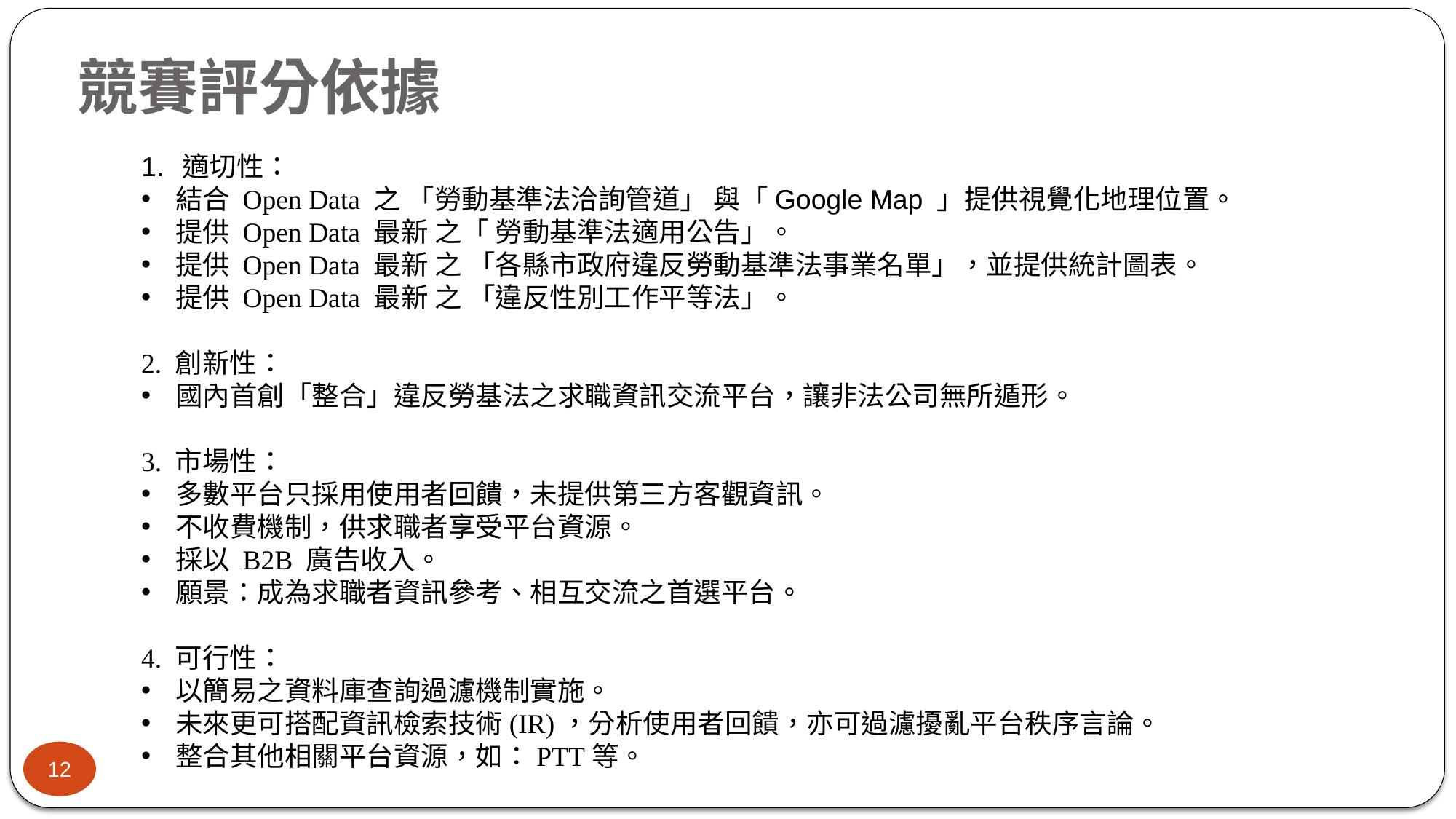

競賽評分依據
適切性：
結合 Open Data 之 「勞動基準法洽詢管道」 與「Google Map 」提供視覺化地理位置。
提供 Open Data 最新 之「 勞動基準法適用公告」。
提供 Open Data 最新 之 「各縣市政府違反勞動基準法事業名單」，並提供統計圖表。
提供 Open Data 最新 之 「違反性別工作平等法」。

2. 創新性：
國內首創「整合」違反勞基法之求職資訊交流平台，讓非法公司無所遁形。

3. 市場性：
多數平台只採用使用者回饋，未提供第三方客觀資訊。
不收費機制，供求職者享受平台資源。
採以 B2B 廣告收入。
願景：成為求職者資訊參考、相互交流之首選平台。

4. 可行性：
以簡易之資料庫查詢過濾機制實施。
未來更可搭配資訊檢索技術(IR)，分析使用者回饋，亦可過濾擾亂平台秩序言論。
整合其他相關平台資源，如：PTT等。
12